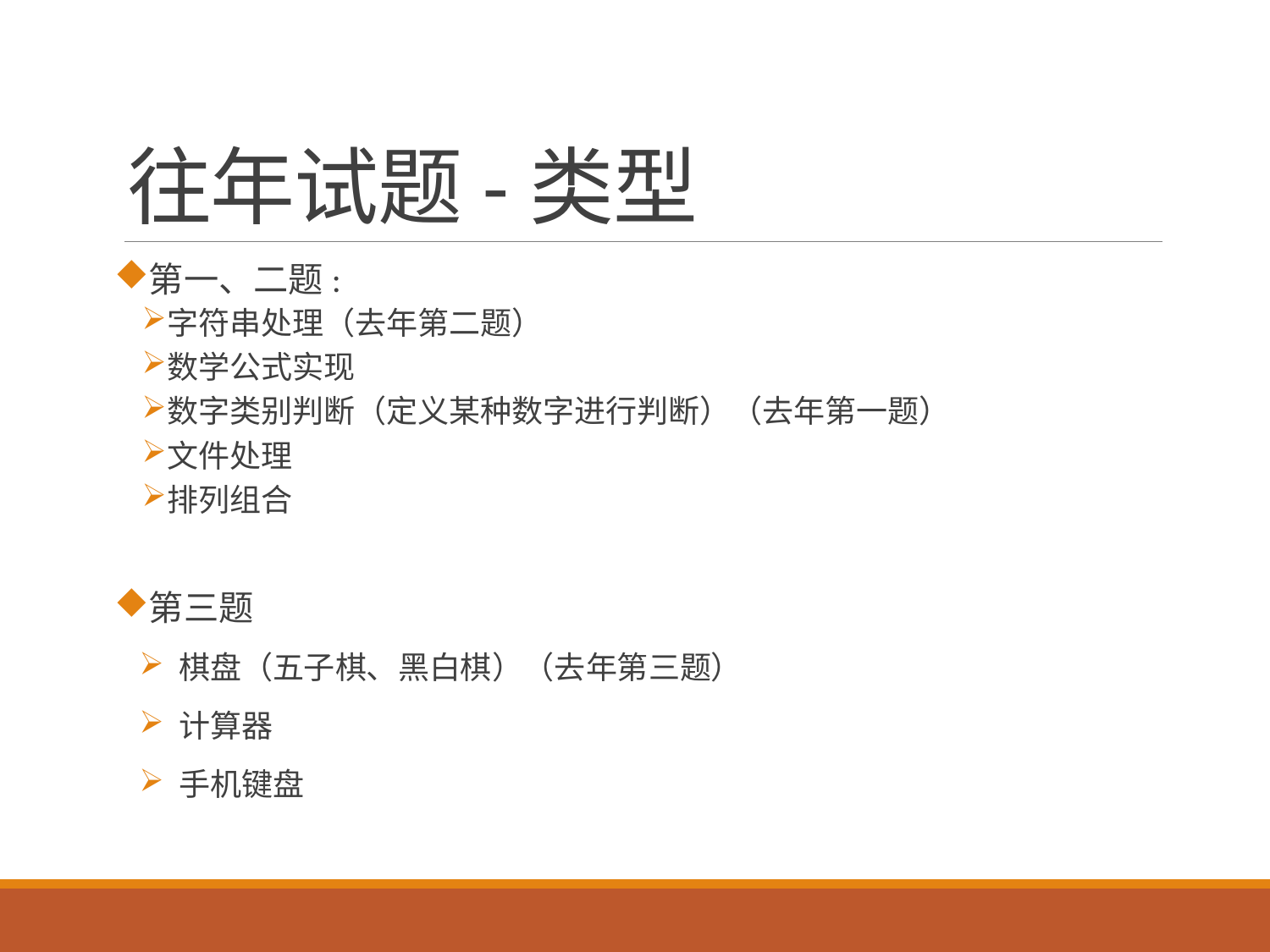

# 往年试题-类型
第一、二题:
字符串处理（去年第二题）
数学公式实现
数字类别判断（定义某种数字进行判断）（去年第一题）
文件处理
排列组合

第三题
棋盘（五子棋、黑白棋）（去年第三题）
计算器
手机键盘